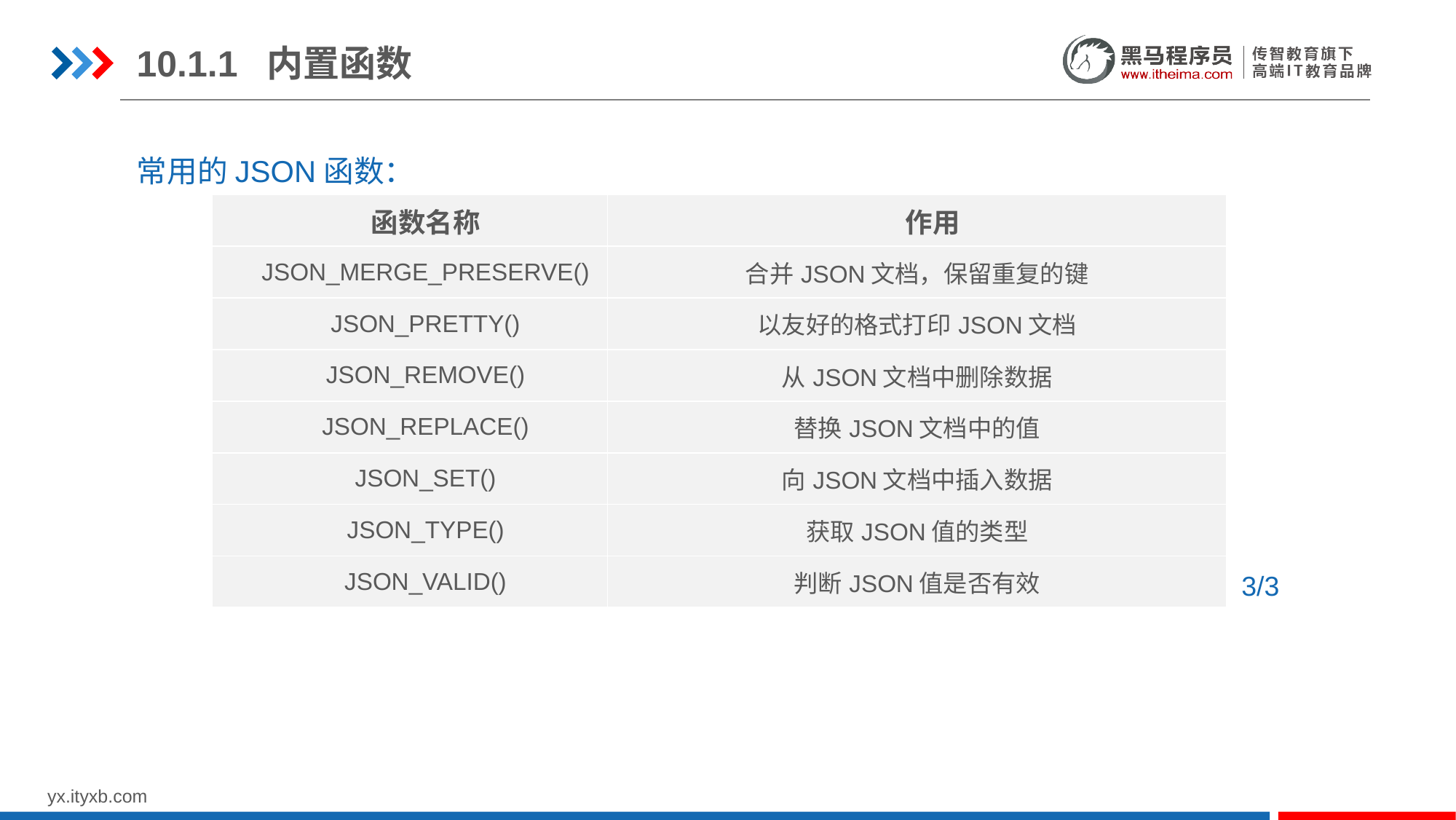

10.1.1  内置函数
常用的JSON函数：
| 函数名称 | 作用 |
| --- | --- |
| JSON\_MERGE\_PRESERVE() | 合并JSON文档，保留重复的键 |
| JSON\_PRETTY() | 以友好的格式打印JSON文档 |
| JSON\_REMOVE() | 从JSON文档中删除数据 |
| JSON\_REPLACE() | 替换JSON文档中的值 |
| JSON\_SET() | 向JSON文档中插入数据 |
| JSON\_TYPE() | 获取JSON值的类型 |
| JSON\_VALID() | 判断JSON值是否有效 |
3/3